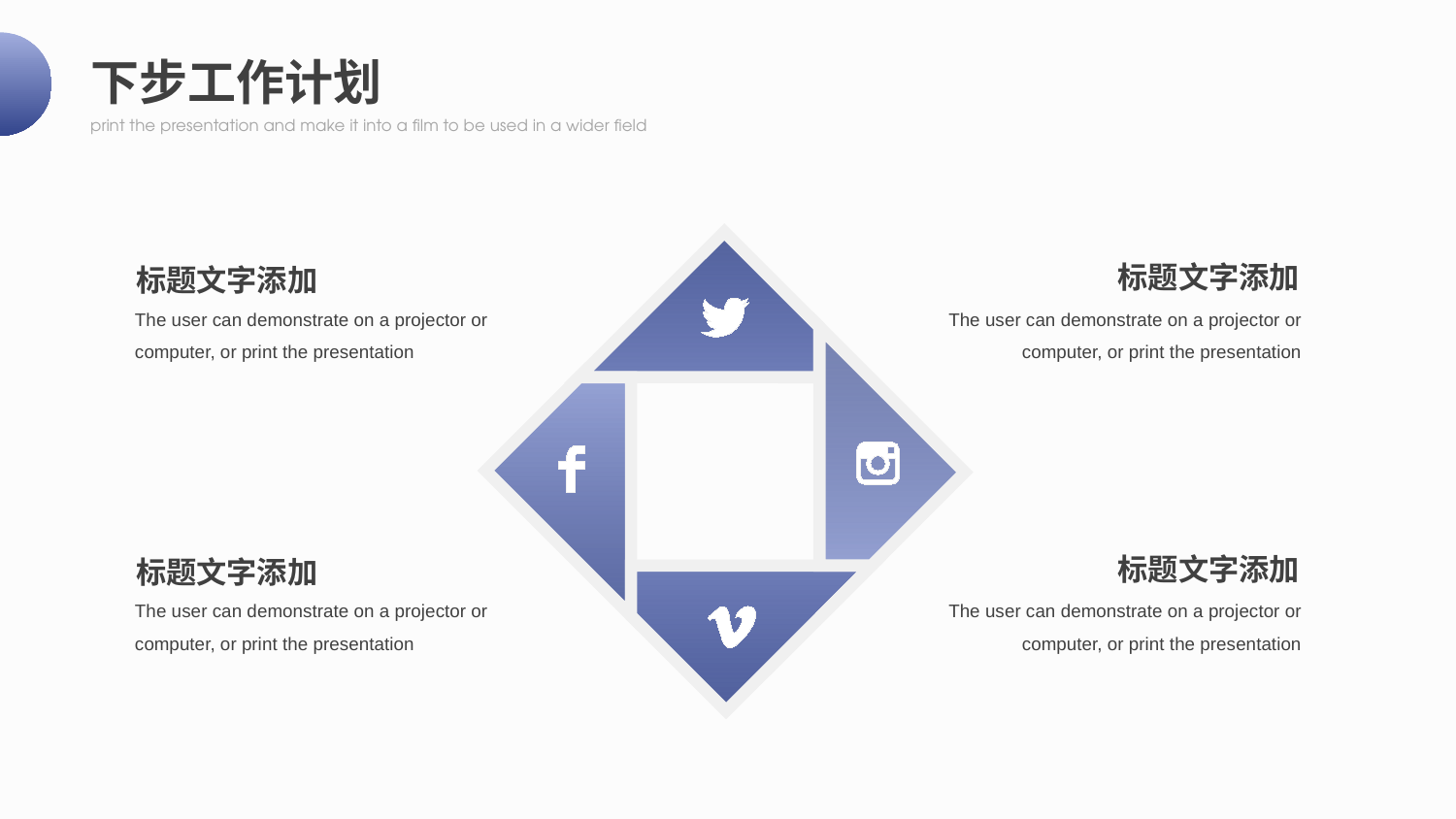

下步工作计划
print the presentation and make it into a film to be used in a wider field
标题文字添加
The user can demonstrate on a projector or computer, or print the presentation
标题文字添加
The user can demonstrate on a projector or computer, or print the presentation

标题文字添加
The user can demonstrate on a projector or computer, or print the presentation
标题文字添加
The user can demonstrate on a projector or computer, or print the presentation